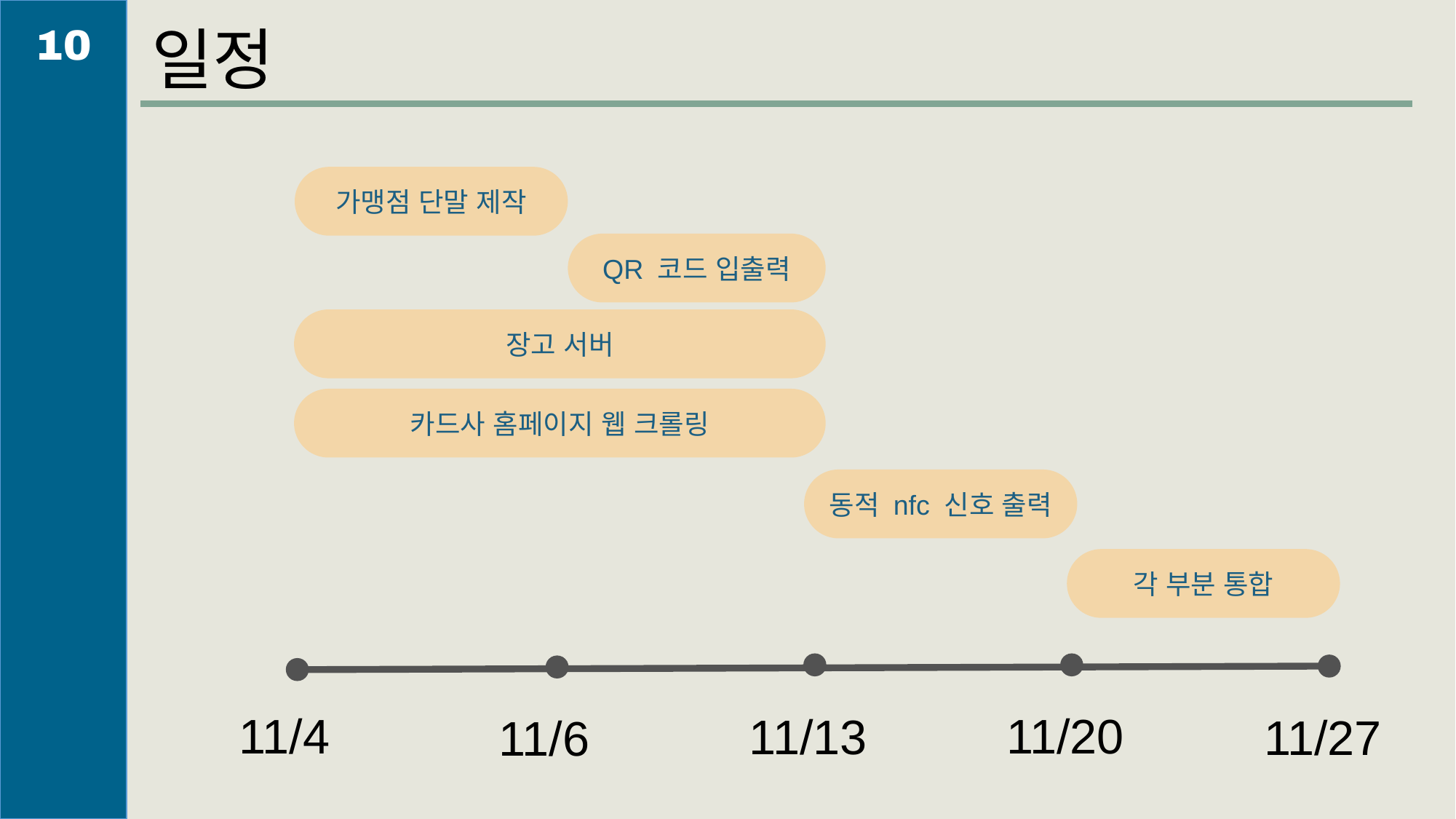

10
일정
가맹점 단말 제작
QR 코드 입출력
장고 서버
카드사 홈페이지 웹 크롤링
동적 nfc 신호 출력
각 부분 통합

11/4
11/20
11/13
11/27
11/6